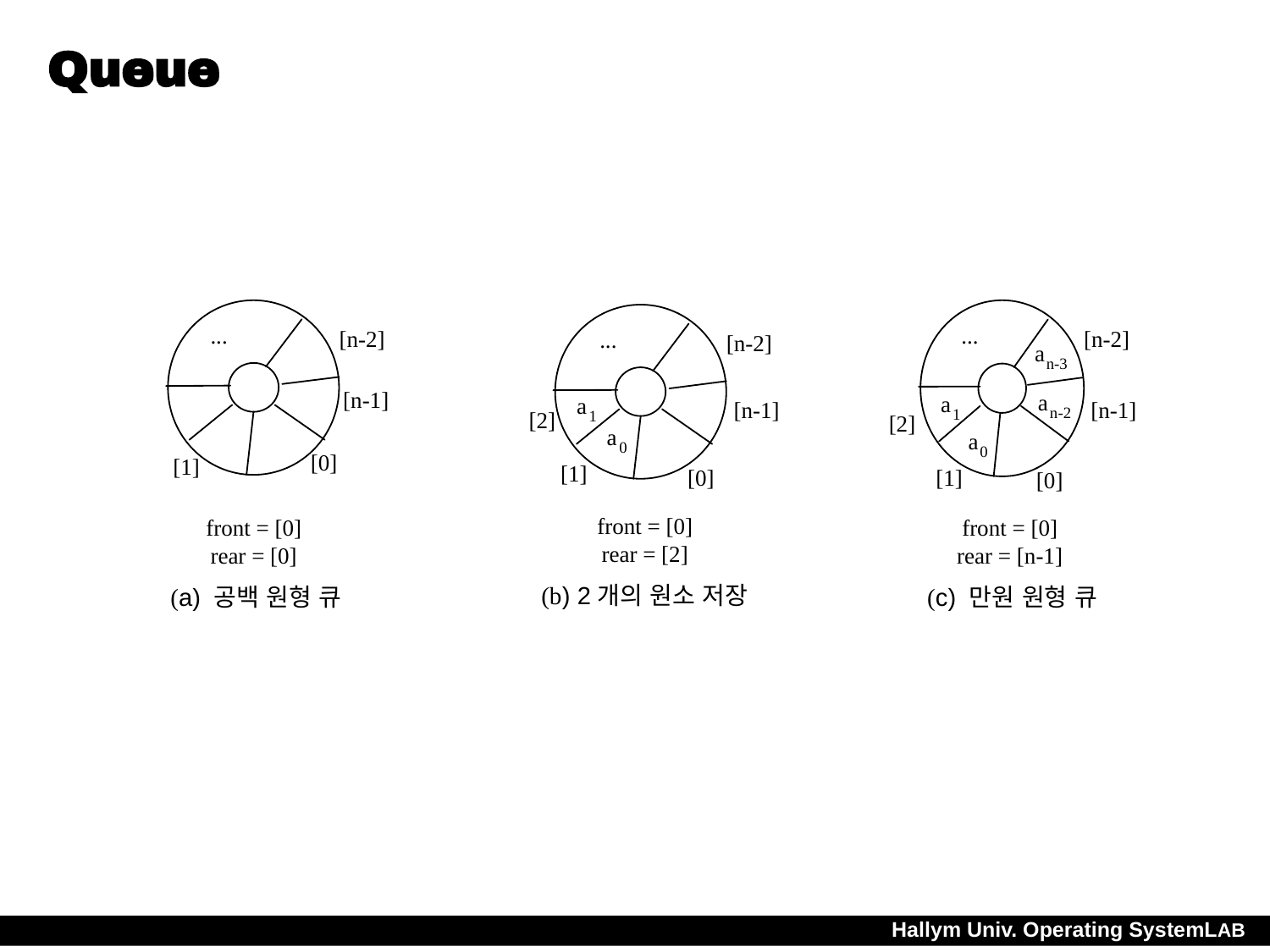

# Queue

...
[n-2]

[n-1]

[0]

[1]

...
[n-2]

a
n-3

a

a
[n-1]

n-2
1

[2]

a
0

[1]
[0]

...
[n-2]

a
[n-1]
[2]
1

a
0

[1]

[0]

front = [0]
rear = [2]
front = [0]
rear = [0]
(a) 공백 원형 큐
front = [0]
rear = [n-1]
(c) 만원 원형 큐
(b) 2개의 원소 저장